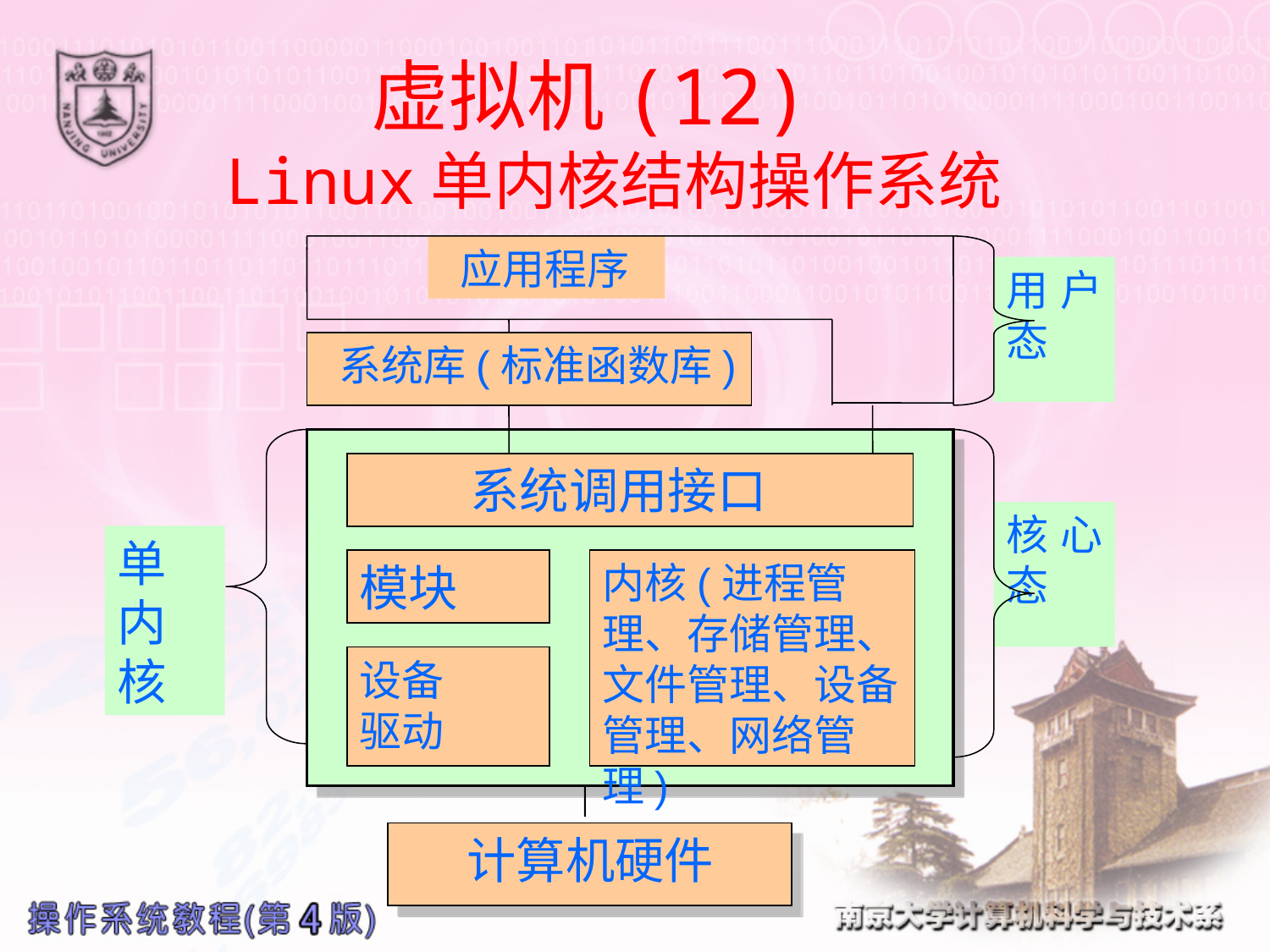

# 虚拟机(12) Linux单内核结构操作系统

 应用程序

用户态

 系统库(标准函数库)

         系统调用接口
核心态
单内核
模块
内核(进程管理、存储管理、文件管理、设备管理、网络管理)
设备
驱动

     计算机硬件